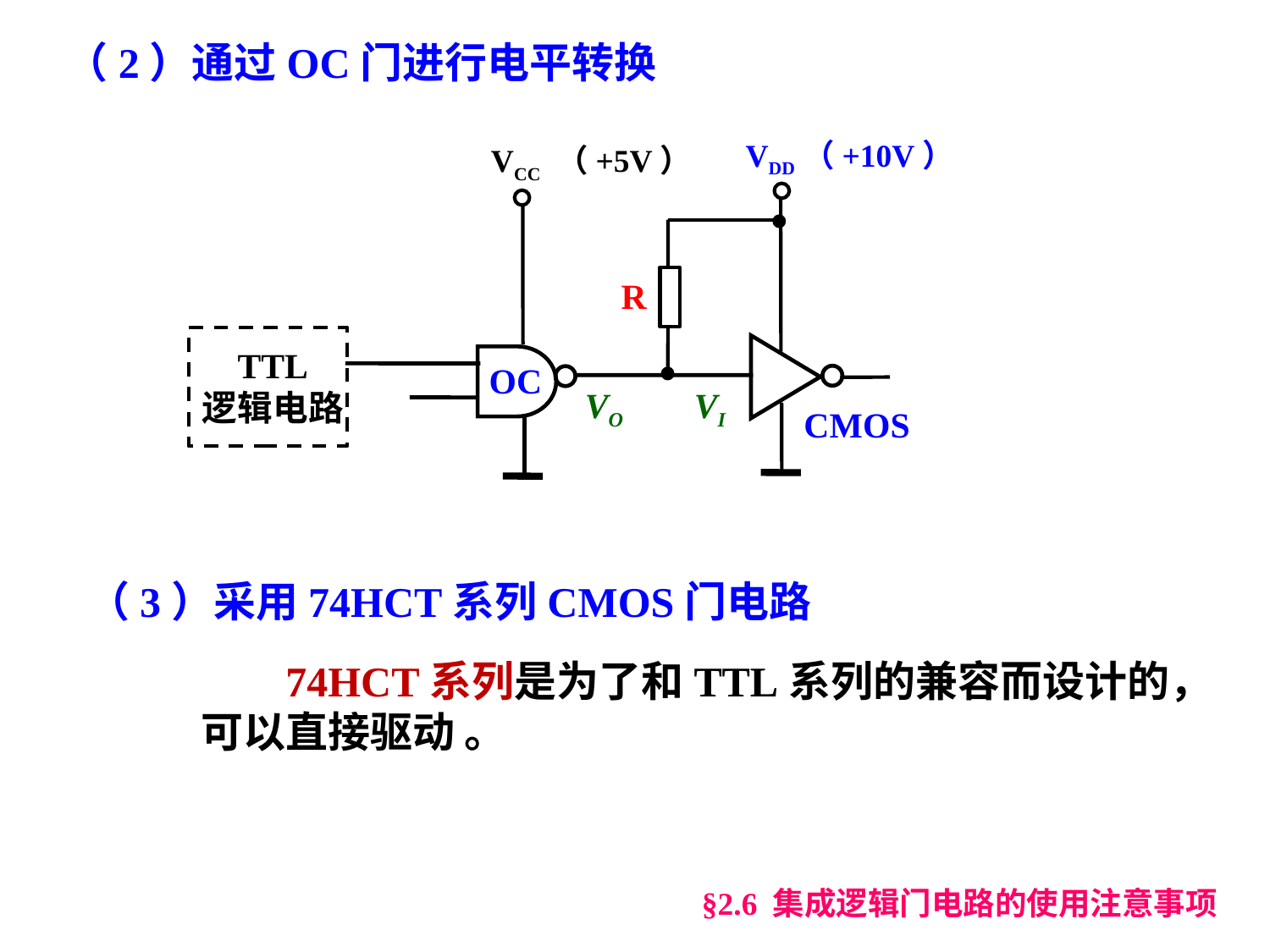

（2）通过OC门进行电平转换
VDD（+10V）
VCC （+5V）

VO
VI
CMOS

R

TTL
逻辑电路

OC
（3）采用74HCT系列CMOS门电路
        74HCT系列是为了和TTL系列的兼容而设计的，可以直接驱动 。
§2.6 集成逻辑门电路的使用注意事项